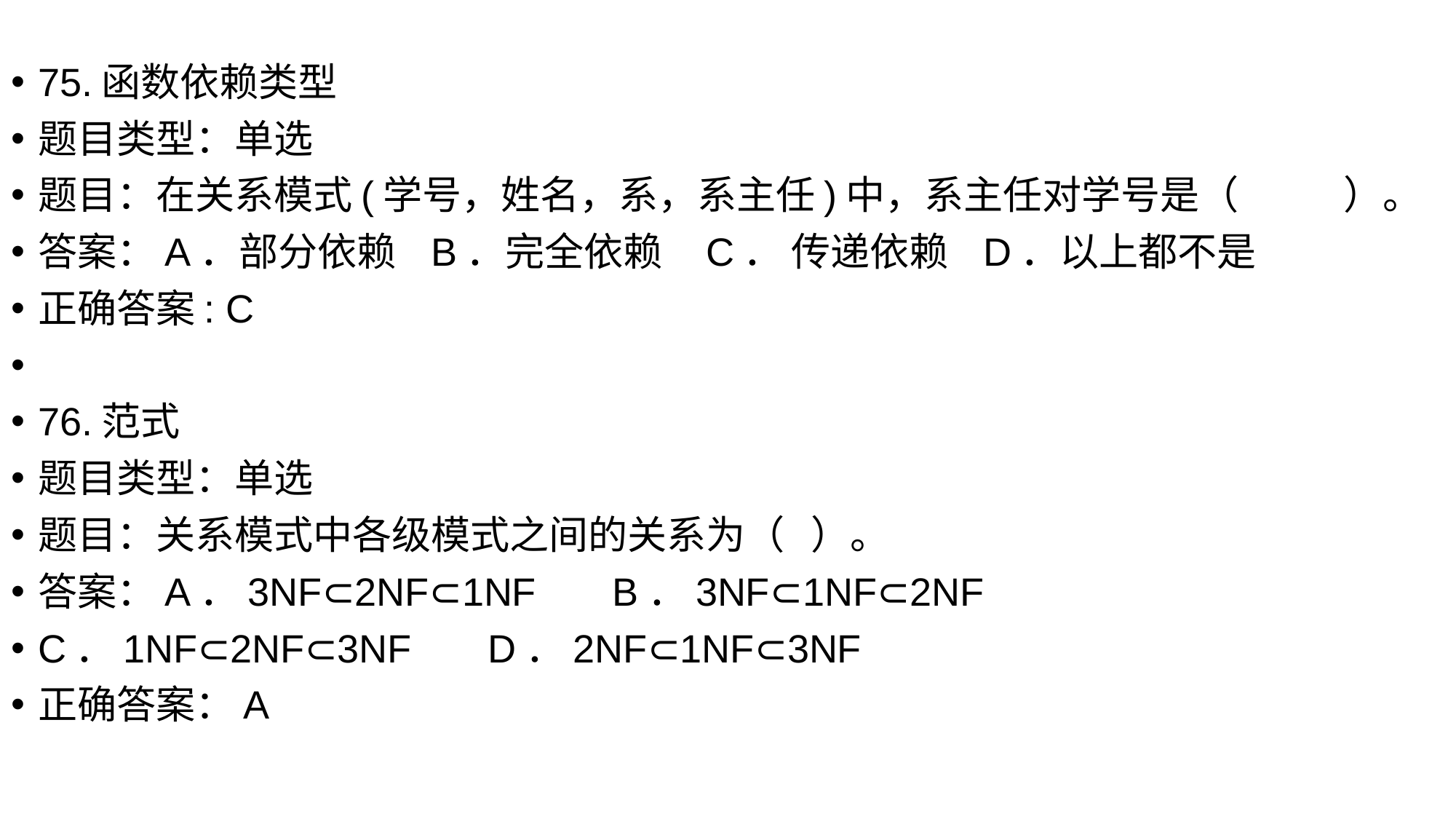

#
75.函数依赖类型
题目类型：单选
题目：在关系模式(学号，姓名，系，系主任)中，系主任对学号是（            ）。
答案：A．部分依赖   B．完全依赖    C． 传递依赖   D．以上都不是
正确答案: C

76.范式
题目类型：单选
题目：关系模式中各级模式之间的关系为（   ）。
答案：A．3NF⊂2NF⊂1NF       B．3NF⊂1NF⊂2NF
C．1NF⊂2NF⊂3NF       D．2NF⊂1NF⊂3NF
正确答案：A